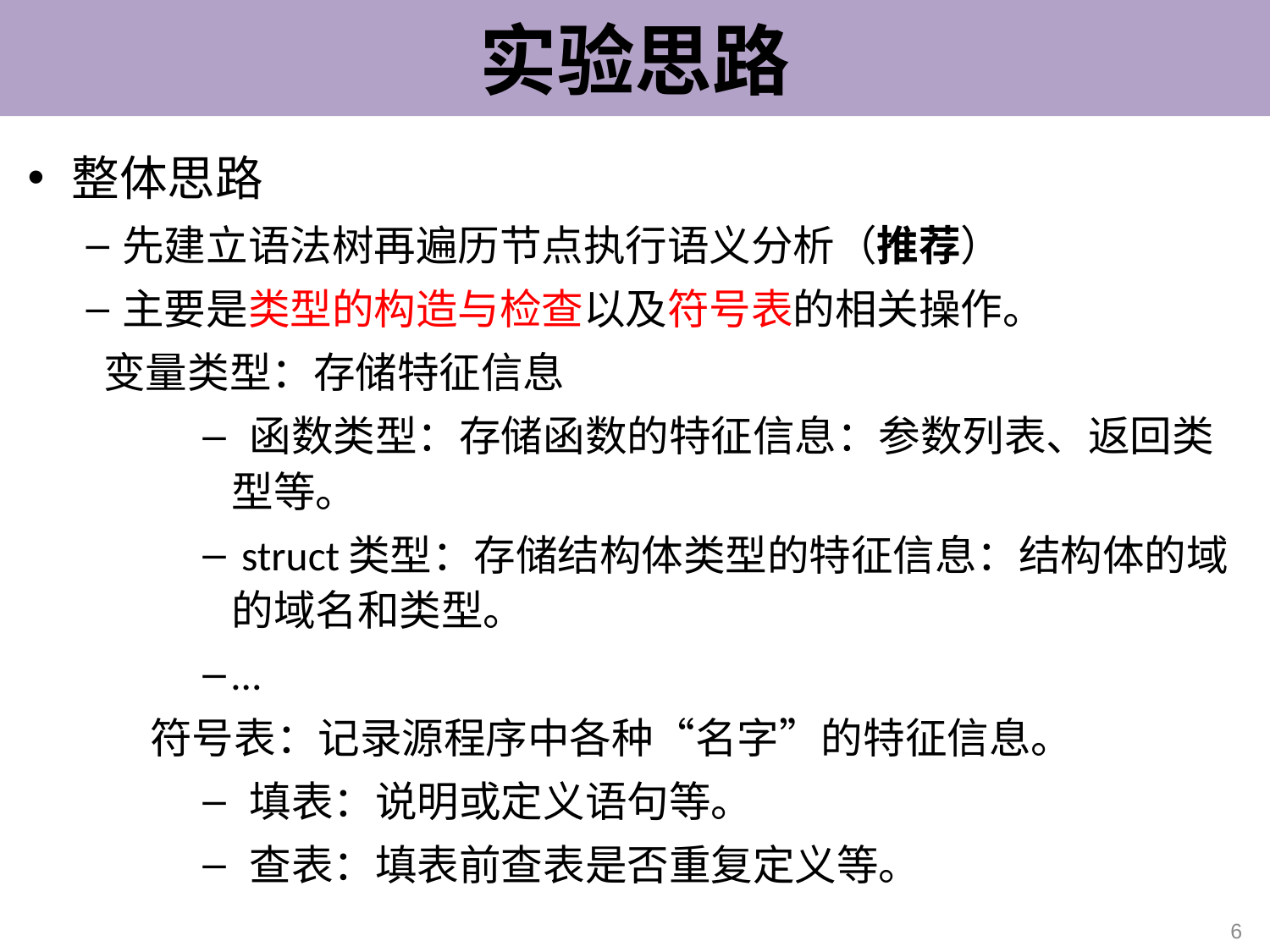

# 实验思路
整体思路
先建立语法树再遍历节点执行语义分析（推荐）
主要是类型的构造与检查以及符号表的相关操作。
	 变量类型：存储特征信息
 函数类型：存储函数的特征信息：参数列表、返回类型等。
 struct类型：存储结构体类型的特征信息：结构体的域的域名和类型。
…
      符号表：记录源程序中各种“名字”的特征信息。
 填表：说明或定义语句等。
 查表：填表前查表是否重复定义等。
6